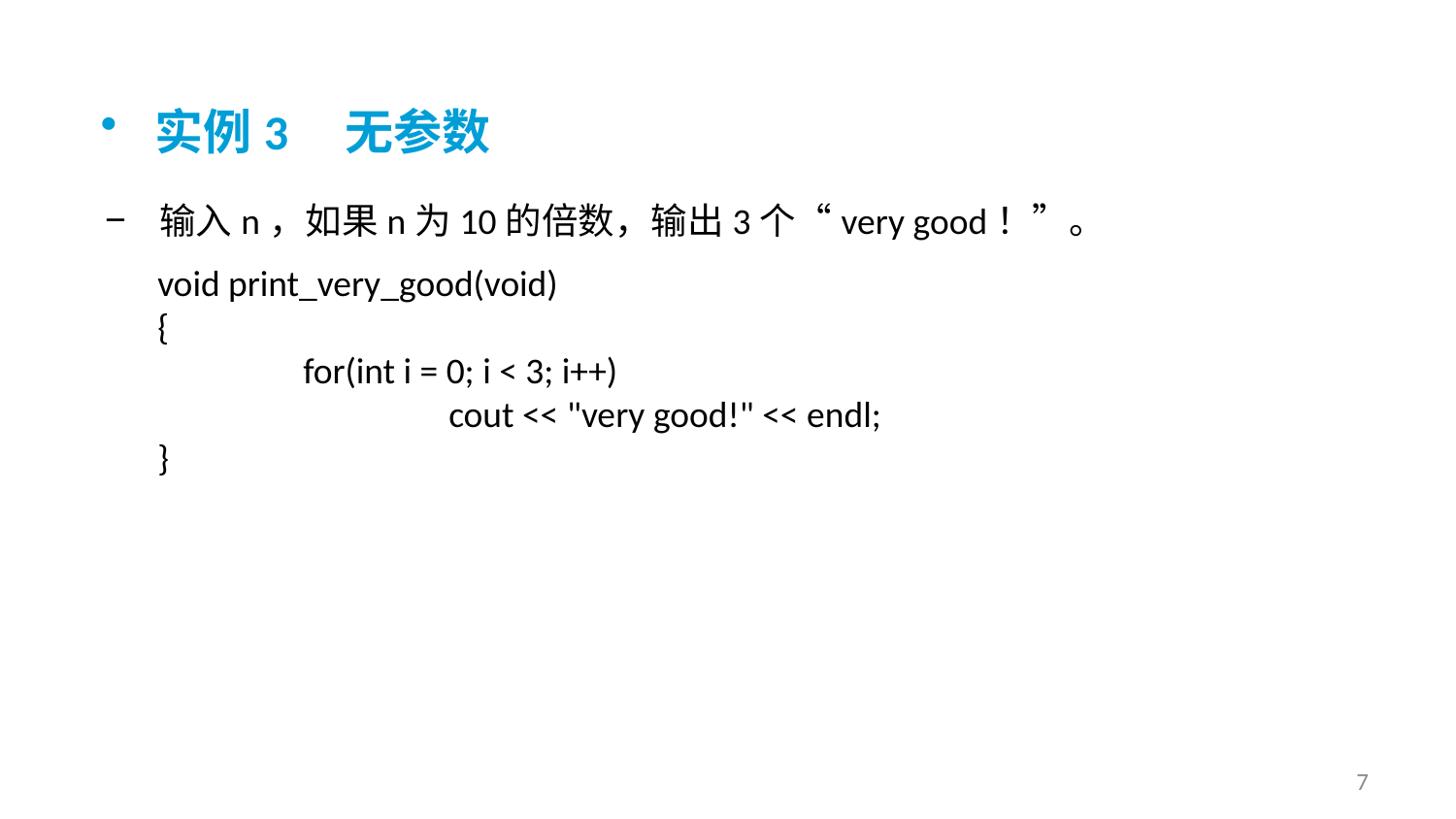

实例3
无参数
输入n，如果n为10的倍数，输出3个“very good！”。
void print_very_good(void)
{
	for(int i = 0; i < 3; i++)
		cout << "very good!" << endl;
}

7